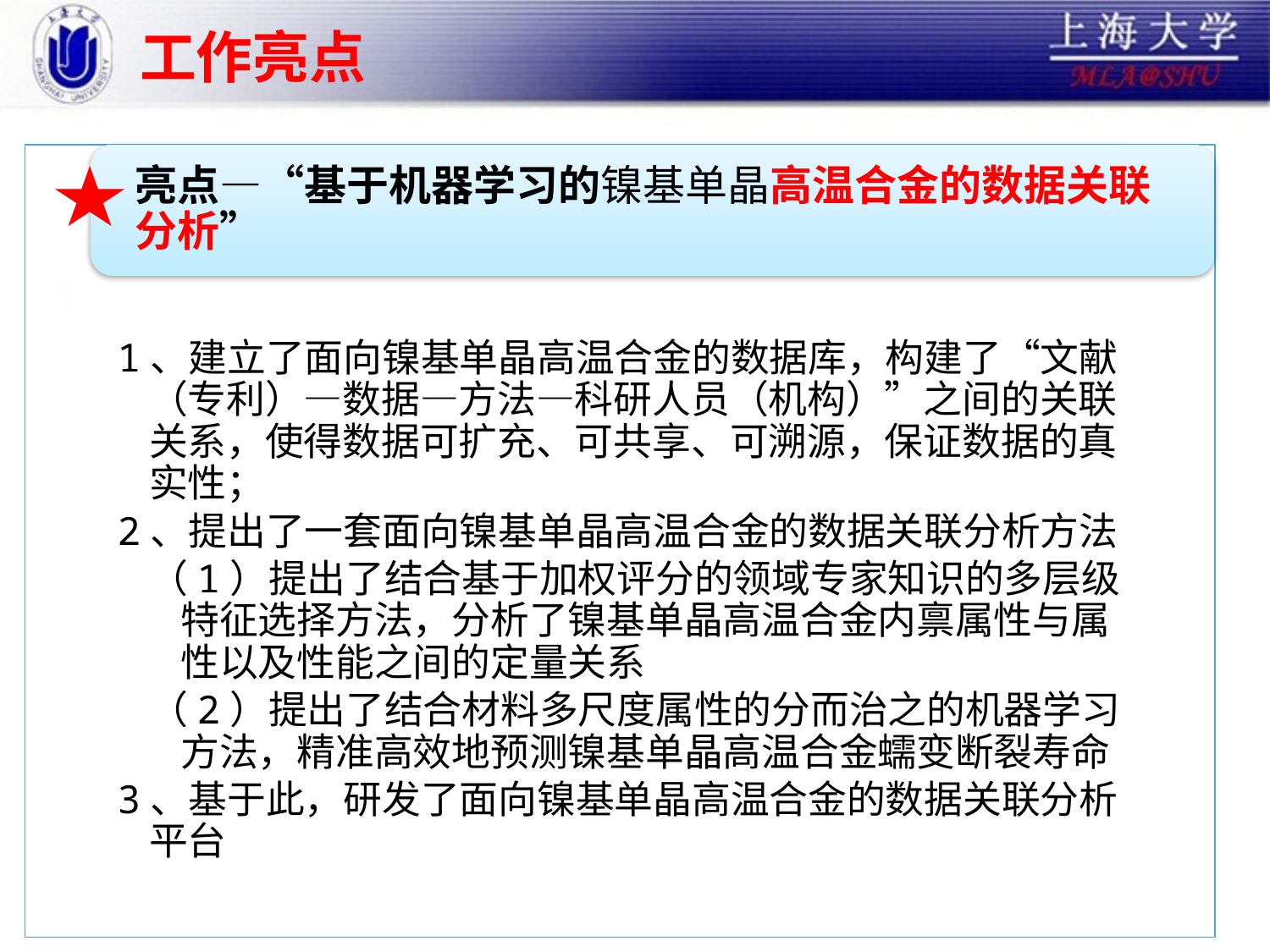

# 工作亮点

1、建立了面向镍基单晶高温合金的数据库，构建了“文献（专利）—数据—方法—科研人员（机构）”之间的关联关系，使得数据可扩充、可共享、可溯源，保证数据的真实性；
2、提出了一套面向镍基单晶高温合金的数据关联分析方法
（1）提出了结合基于加权评分的领域专家知识的多层级特征选择方法，分析了镍基单晶高温合金内禀属性与属性以及性能之间的定量关系
（2）提出了结合材料多尺度属性的分而治之的机器学习方法，精准高效地预测镍基单晶高温合金蠕变断裂寿命
3、基于此，研发了面向镍基单晶高温合金的数据关联分析平台
亮点—“基于机器学习的镍基单晶高温合金的数据关联分析”